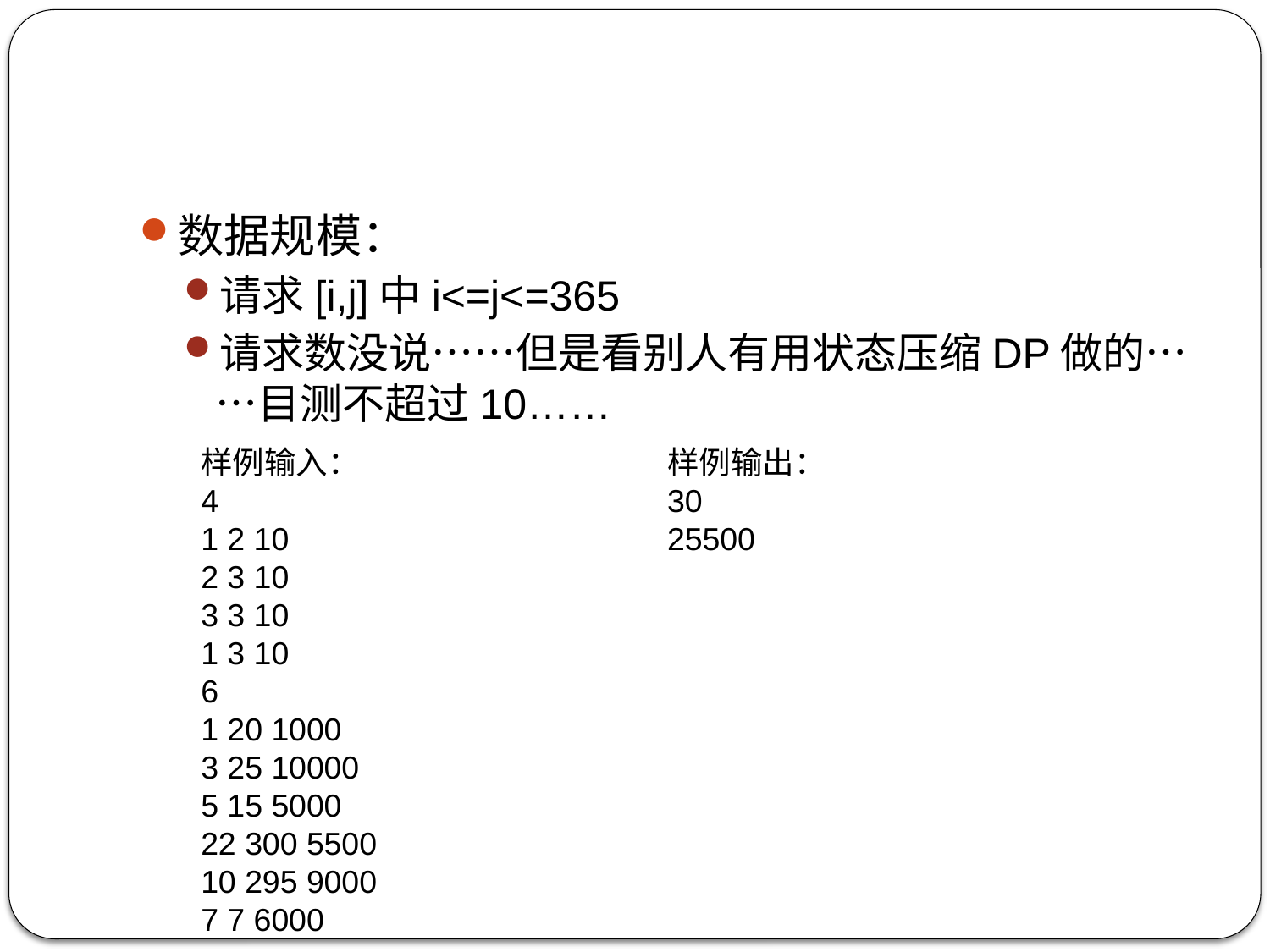

#
数据规模：
请求[i,j]中i<=j<=365
请求数没说……但是看别人有用状态压缩DP做的……目测不超过10……
样例输入：
4
1 2 10
2 3 10
3 3 10
1 3 10
6
1 20 1000
3 25 10000
5 15 5000
22 300 5500
10 295 9000
7 7 6000
样例输出：
30
25500